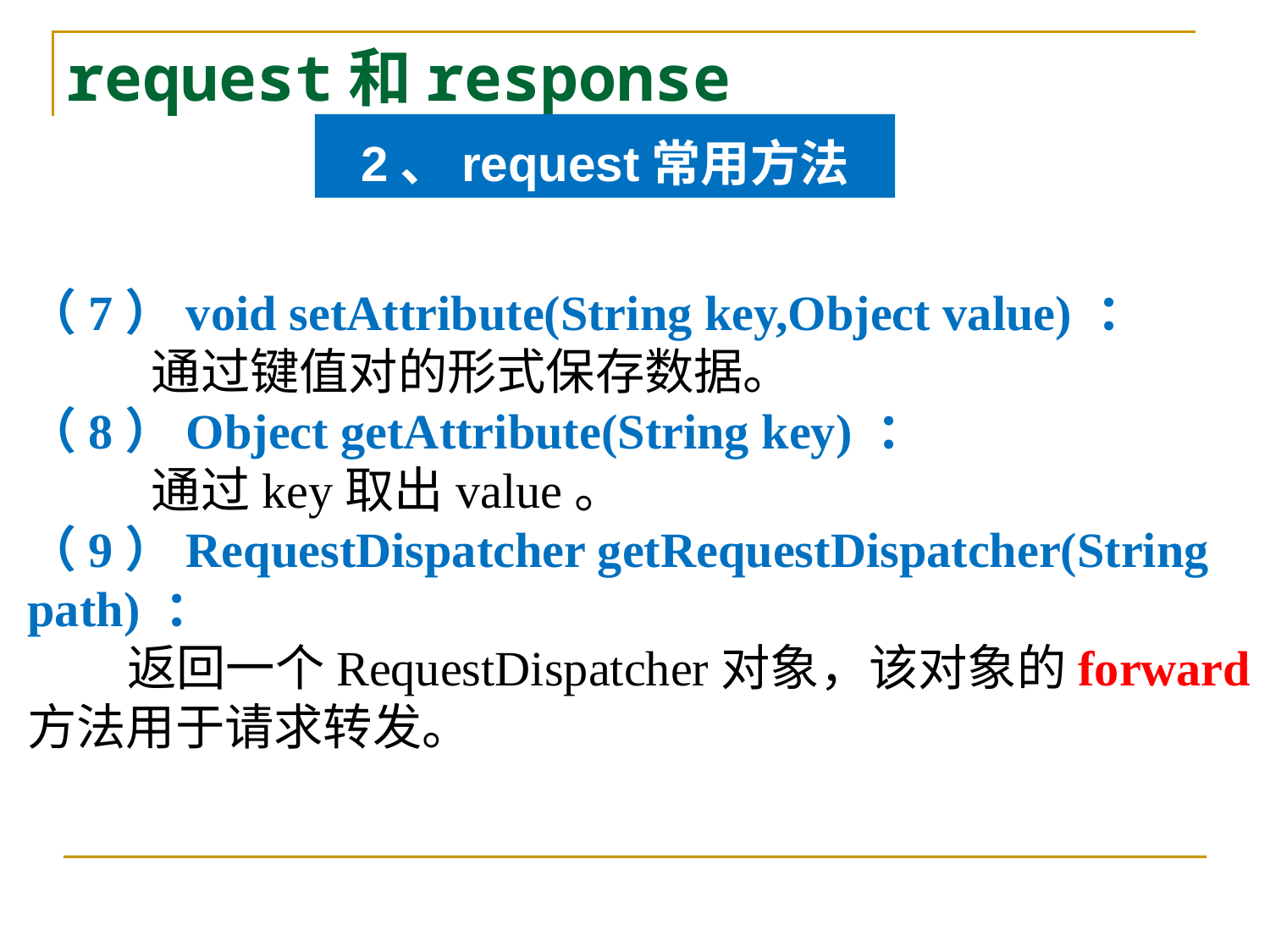

# request和response
2、request常用方法
（7）void setAttribute(String key,Object value) ：
          通过键值对的形式保存数据。
（8）Object getAttribute(String key) ：
          通过key取出value。
（9）RequestDispatcher getRequestDispatcher(String path) ：
        返回一个RequestDispatcher对象，该对象的forward方法用于请求转发。